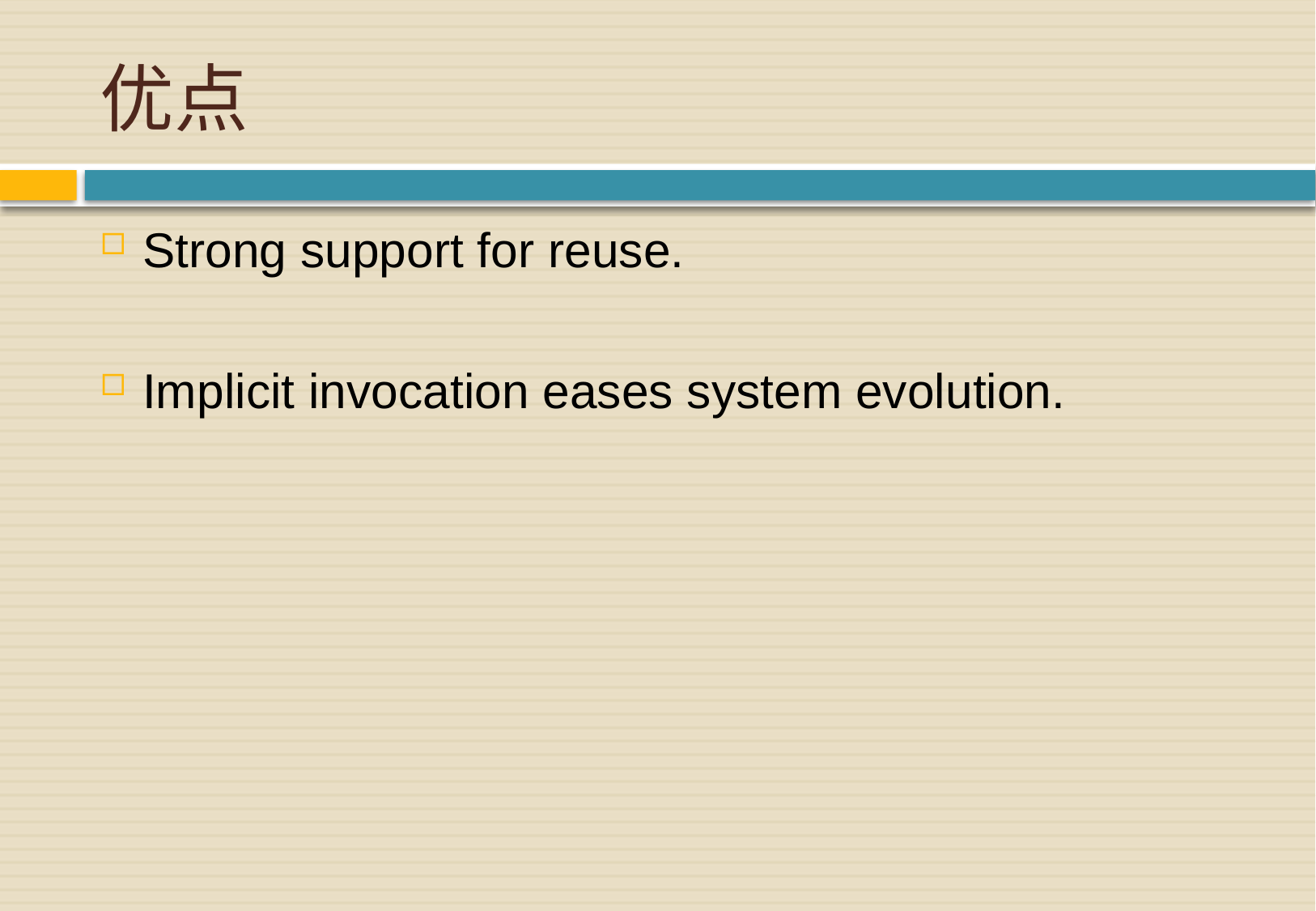

# 优点
Strong support for reuse.

Implicit invocation eases system evolution.